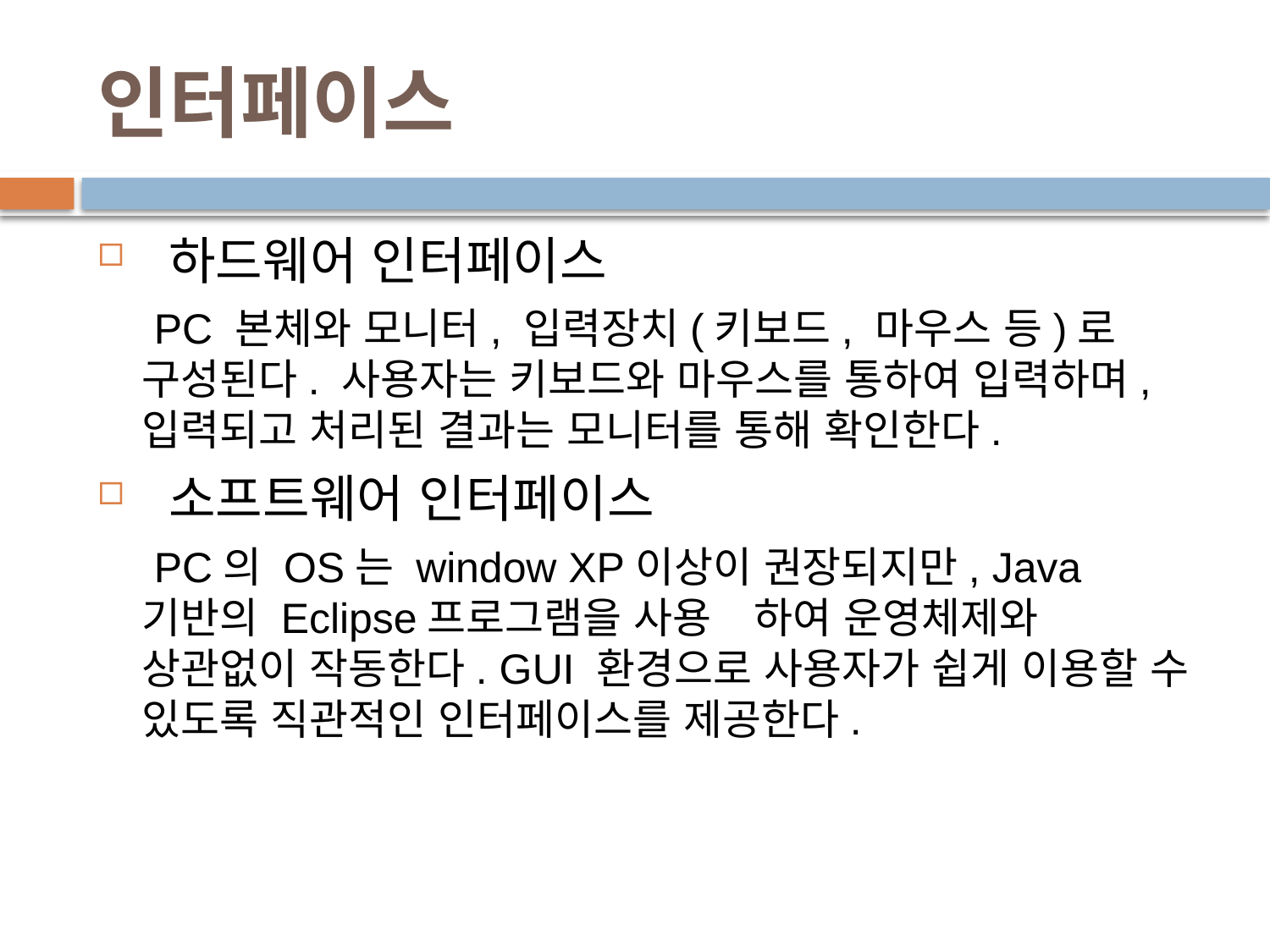

# 인터페이스
 하드웨어 인터페이스
	 PC 본체와 모니터, 입력장치(키보드, 마우스 등)로 구성된다. 사용자는 키보드와 마우스를 통하여 입력하며, 입력되고 처리된 결과는 모니터를 통해 확인한다.
 소프트웨어 인터페이스
	 PC의 OS는 window XP이상이 권장되지만, Java기반의 Eclipse프로그램을 사용　하여 운영체제와 상관없이 작동한다. GUI 환경으로 사용자가 쉽게 이용할 수 있도록 직관적인 인터페이스를 제공한다.